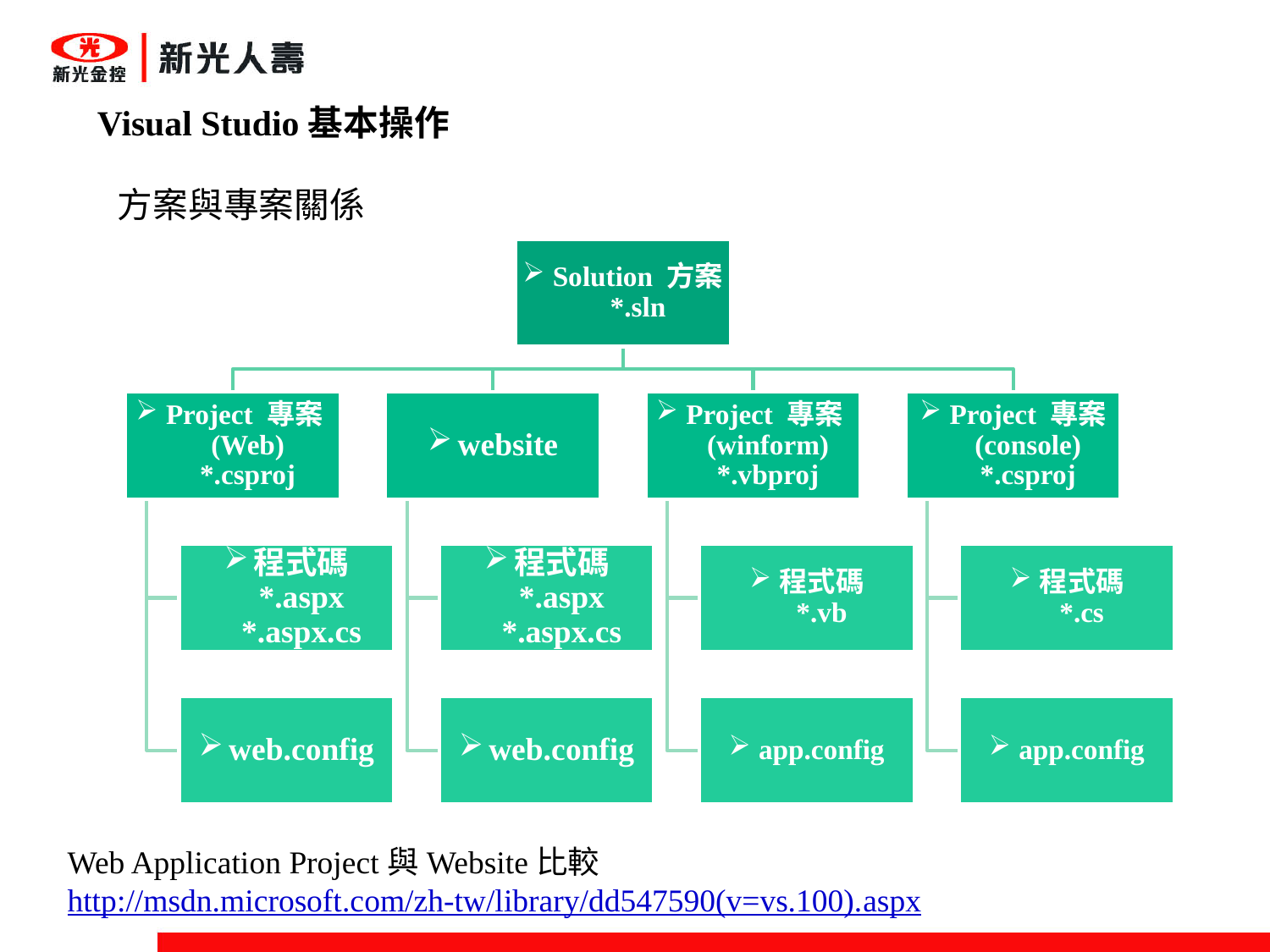

# Visual Studio基本操作
方案與專案關係
Solution 方案
*.sln
Project 專案(Web)
*.csproj
程式碼
*.aspx
*.aspx.cs
web.config
website
程式碼
*.aspx
*.aspx.cs
web.config
Project 專案(winform)
*.vbproj
程式碼
*.vb
app.config
Project 專案
(console)
*.csproj
程式碼
*.cs
app.config
Web Application Project與Website比較
http://msdn.microsoft.com/zh-tw/library/dd547590(v=vs.100).aspx